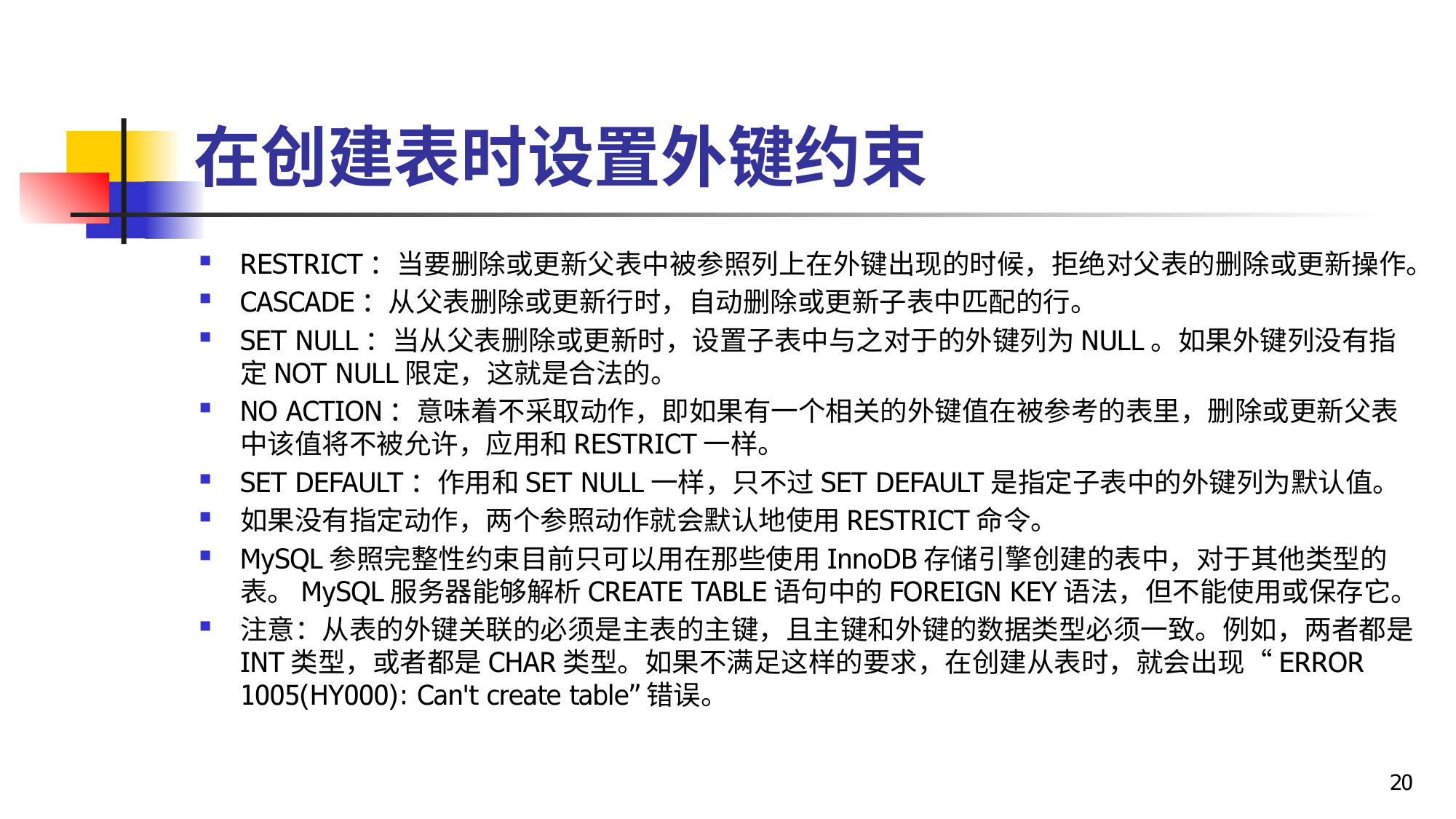

# 在创建表时设置外键约束
RESTRICT：当要删除或更新父表中被参照列上在外键出现的时候，拒绝对父表的删除或更新操作。
CASCADE：从父表删除或更新行时，自动删除或更新子表中匹配的行。
SET NULL：当从父表删除或更新时，设置子表中与之对于的外键列为NULL。如果外键列没有指定NOT NULL限定，这就是合法的。
NO ACTION：意味着不采取动作，即如果有一个相关的外键值在被参考的表里，删除或更新父表中该值将不被允许，应用和RESTRICT一样。
SET DEFAULT：作用和SET NULL一样，只不过SET DEFAULT是指定子表中的外键列为默认值。
如果没有指定动作，两个参照动作就会默认地使用RESTRICT命令。
MySQL参照完整性约束目前只可以用在那些使用InnoDB存储引擎创建的表中，对于其他类型的表。MySQL服务器能够解析CREATE TABLE语句中的FOREIGN KEY语法，但不能使用或保存它。
注意：从表的外键关联的必须是主表的主键，且主键和外键的数据类型必须一致。例如，两者都是INT类型，或者都是CHAR类型。如果不满足这样的要求，在创建从表时，就会出现“ERROR 1005(HY000): Can't create table”错误。

20